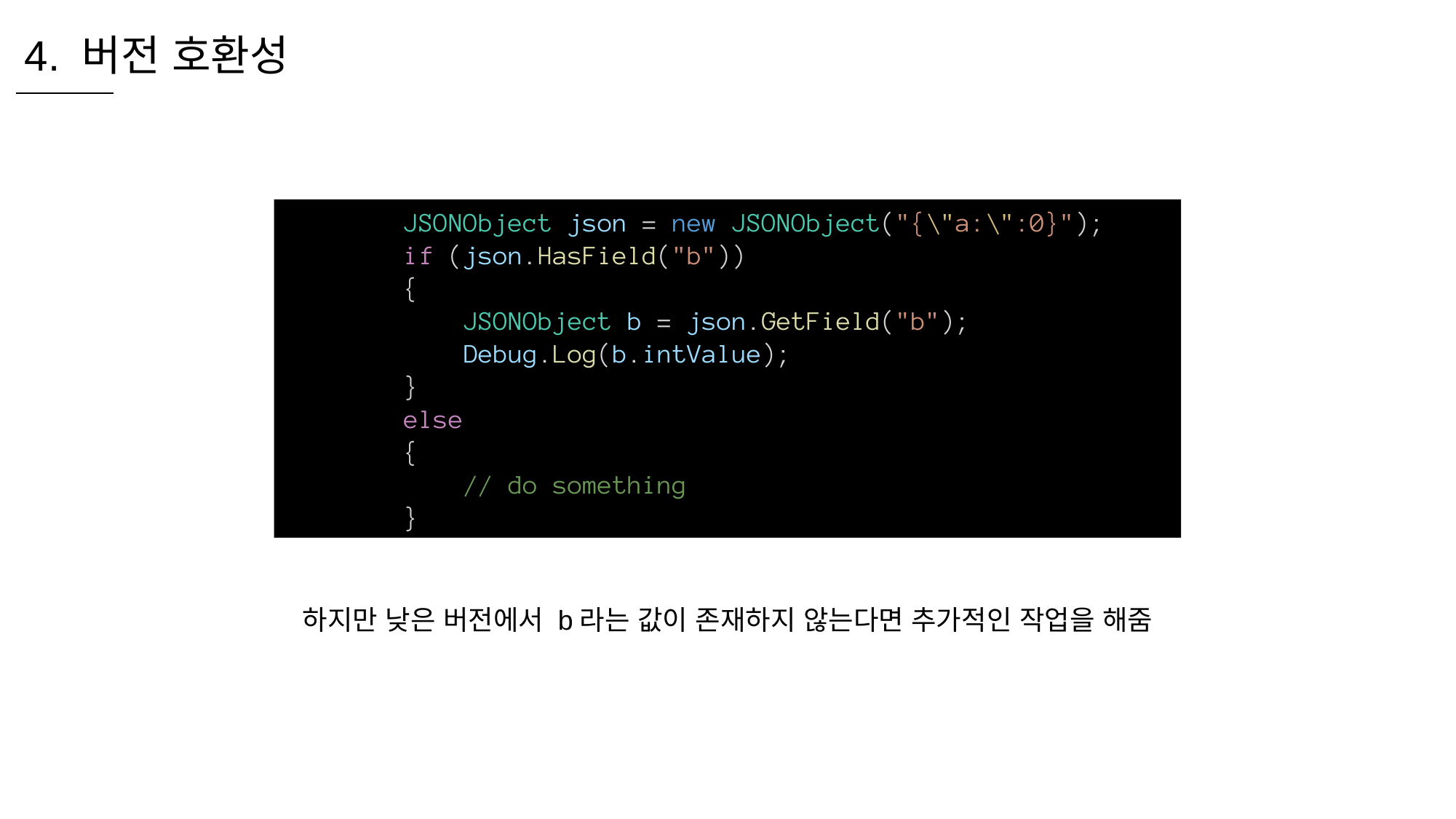

4. 버전 호환성
        JSONObject json = new JSONObject("{\"a:\":0}");
        if (json.HasField("b"))
        {
            JSONObject b = json.GetField("b");
            Debug.Log(b.intValue);
        }
        else
        {
            // do something
        }
하지만 낮은 버전에서 b라는 값이 존재하지 않는다면 추가적인 작업을 해줌